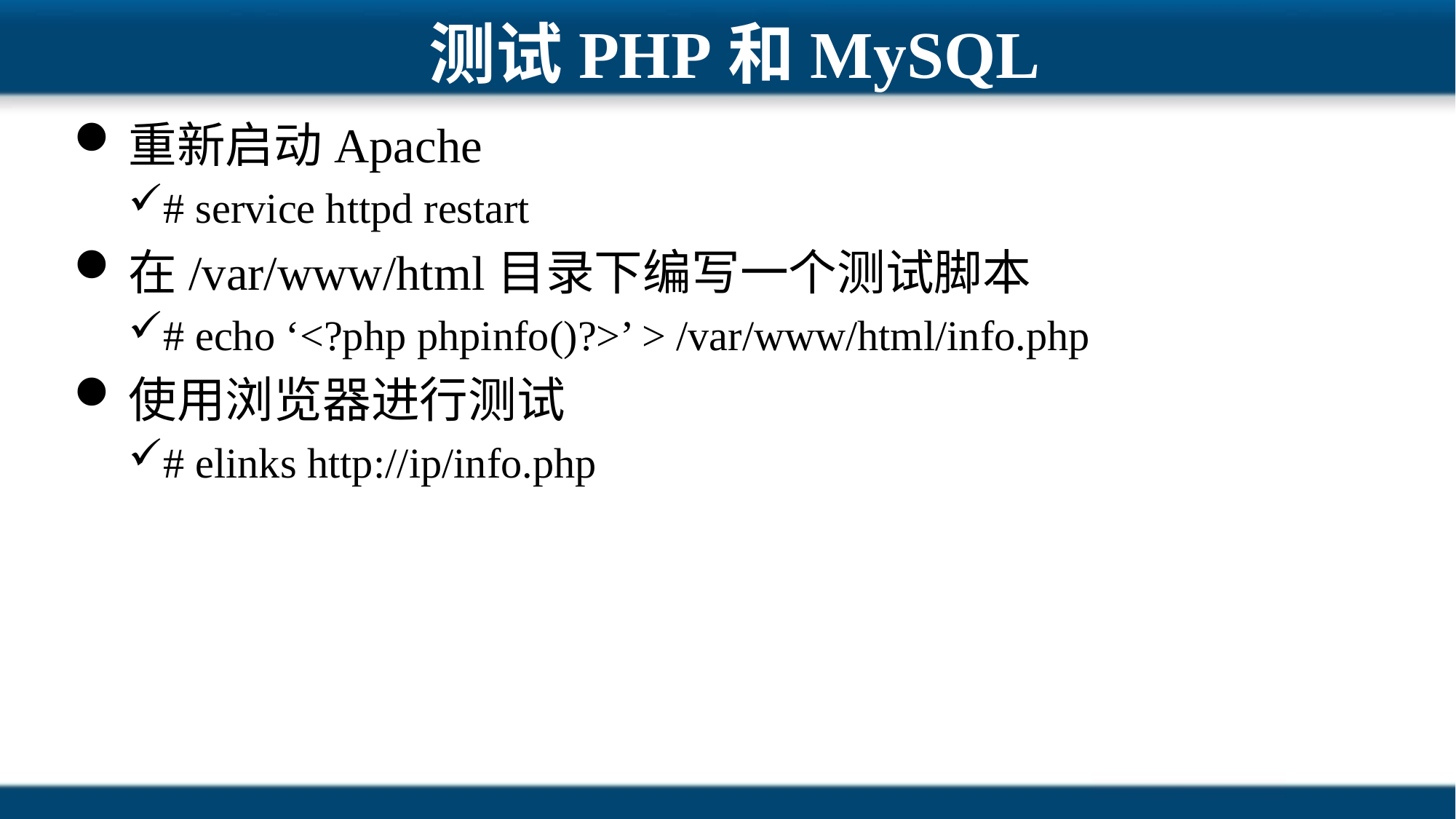

# 测试PHP和MySQL
重新启动Apache
# service httpd restart
在/var/www/html目录下编写一个测试脚本
# echo ‘<?php phpinfo()?>’ > /var/www/html/info.php
使用浏览器进行测试
# elinks http://ip/info.php